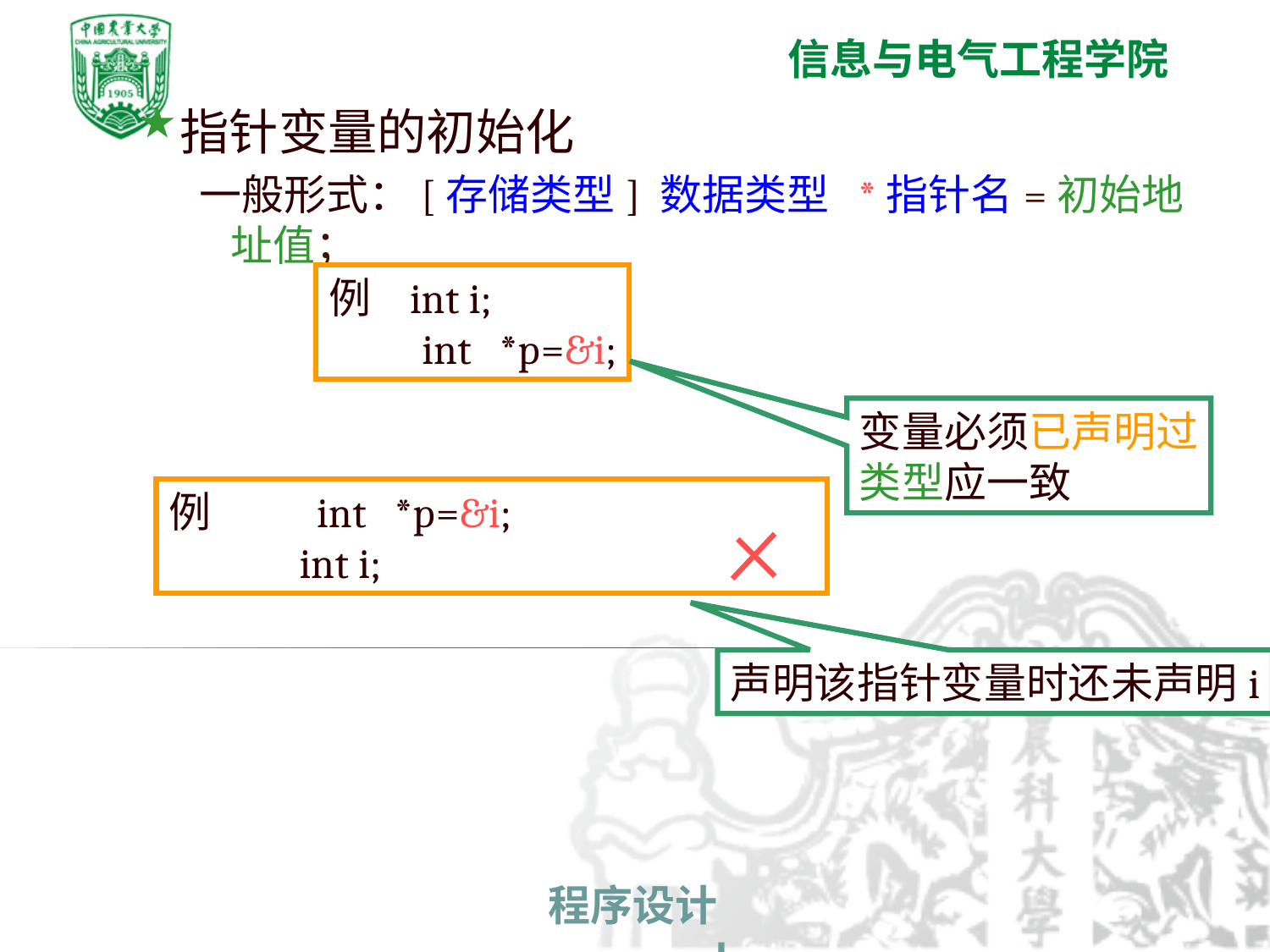

指针变量的初始化
一般形式：[存储类型] 数据类型  *指针名=初始地址值；
例   int i;
          int   *p=&i;
变量必须已声明过
类型应一致
例          int   *p=&i;
              int i;

声明该指针变量时还未声明i